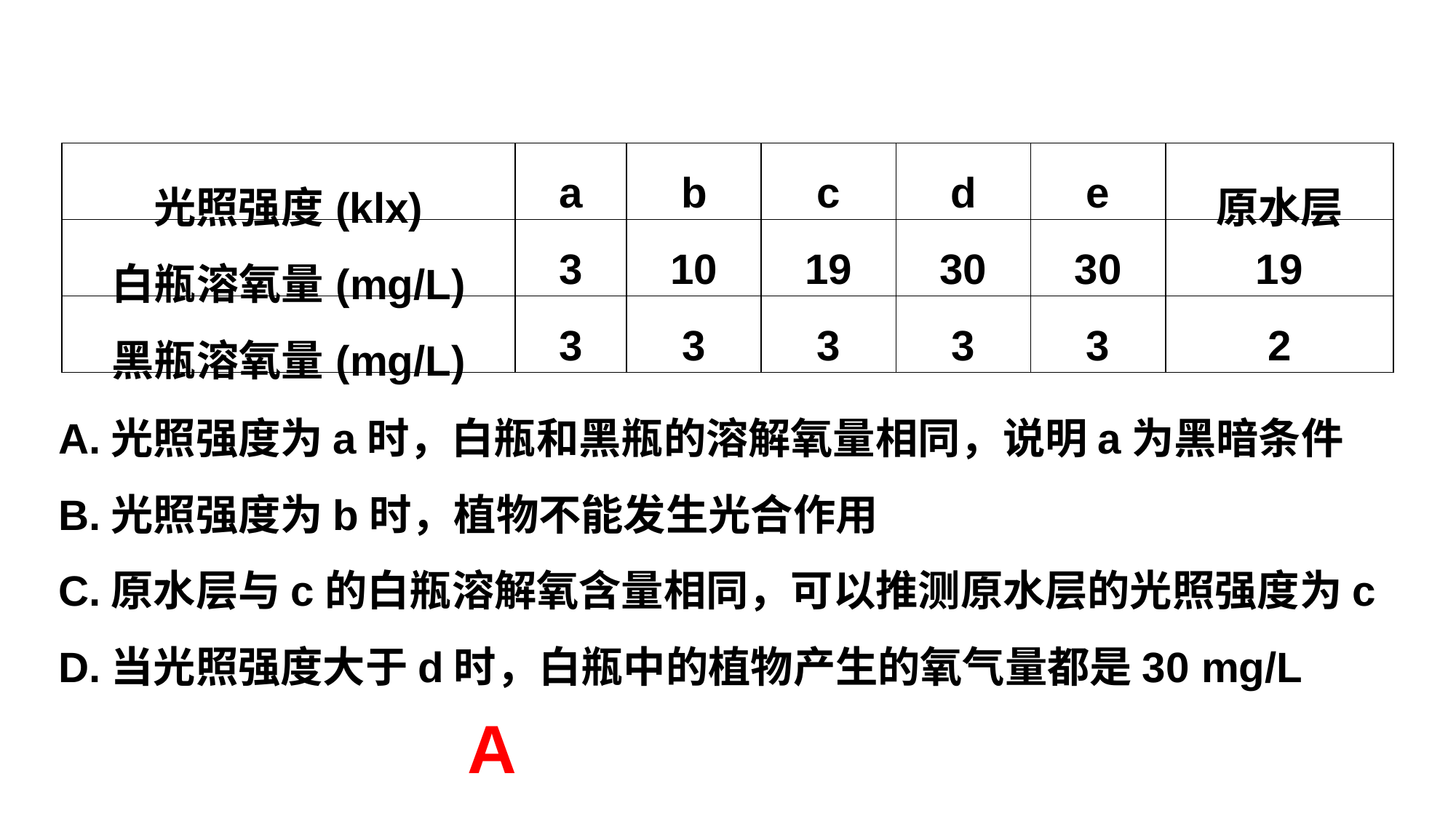

| 光照强度(klx) | a | b | c | d | e | 原水层 |
| --- | --- | --- | --- | --- | --- | --- |
| 白瓶溶氧量(mg/L) | 3 | 10 | 19 | 30 | 30 | 19 |
| 黑瓶溶氧量(mg/L) | 3 | 3 | 3 | 3 | 3 | 2 |
A.光照强度为a时，白瓶和黑瓶的溶解氧量相同，说明a为黑暗条件
B.光照强度为b时，植物不能发生光合作用
C.原水层与c的白瓶溶解氧含量相同，可以推测原水层的光照强度为c
D.当光照强度大于d时，白瓶中的植物产生的氧气量都是30 mg/L
A